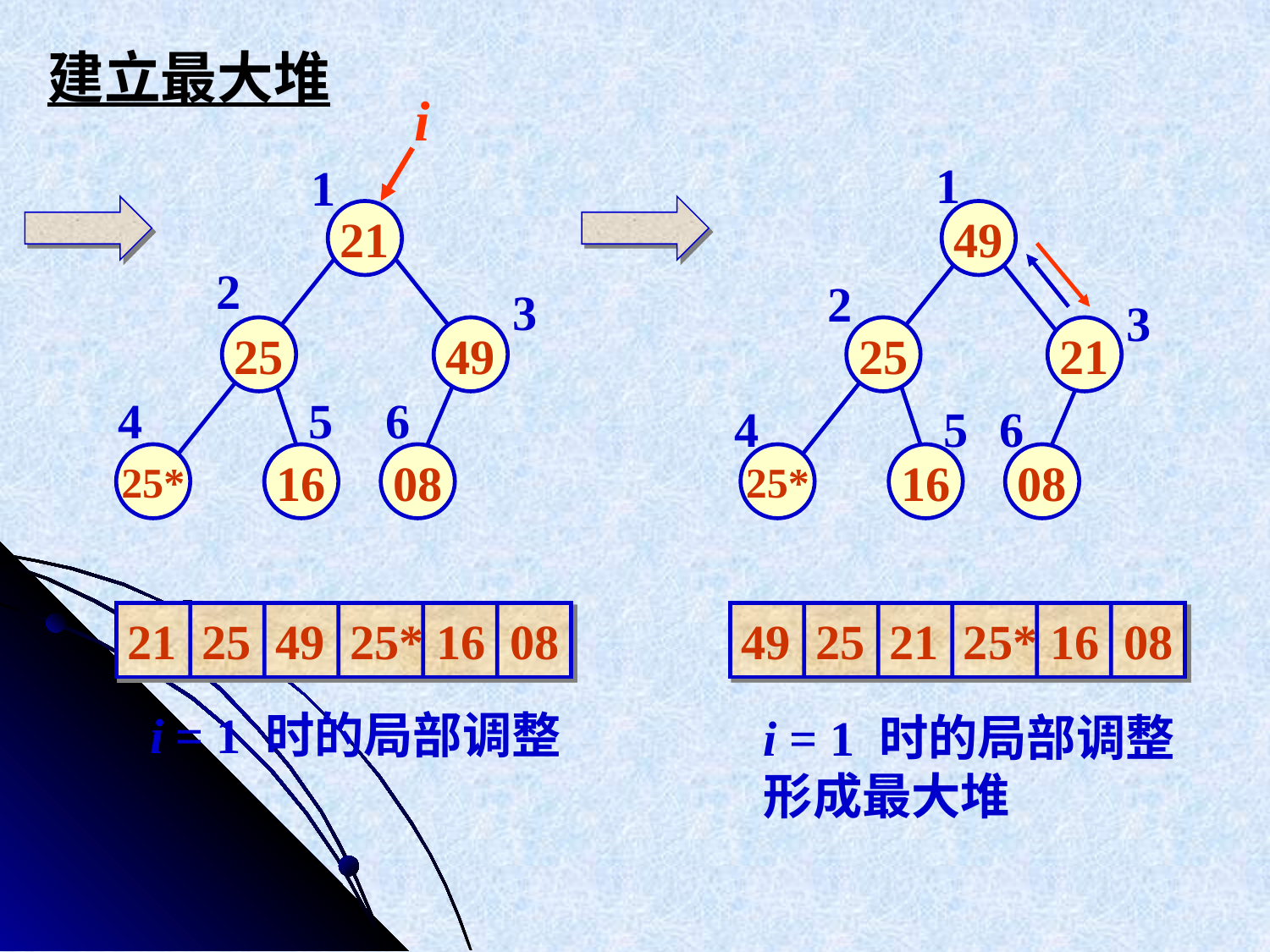

建立最大堆
i

1
1

21
49

2

2
3
3
25
49
25
21

4
5
6
4
5
6
25*
16
08
25*
16
08
21  25  49  25* 16  08

49  25  21  25* 16  08

i = 1 时的局部调整
i = 1 时的局部调整
形成最大堆